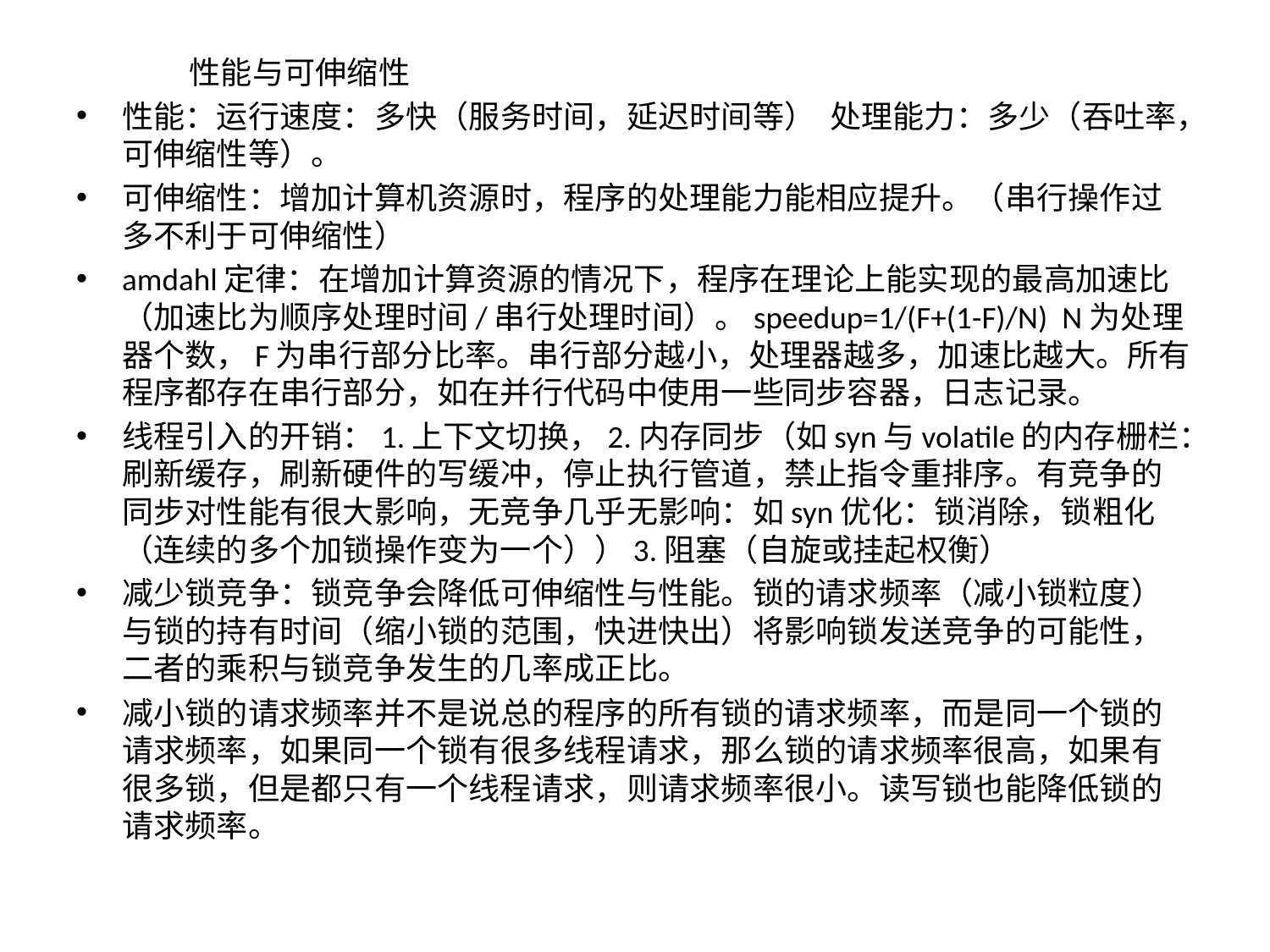

性能与可伸缩性
性能：运行速度：多快（服务时间，延迟时间等）  处理能力：多少（吞吐率，可伸缩性等）。
可伸缩性：增加计算机资源时，程序的处理能力能相应提升。（串行操作过多不利于可伸缩性）
amdahl定律：在增加计算资源的情况下，程序在理论上能实现的最高加速比（加速比为顺序处理时间/串行处理时间）。speedup=1/(F+(1-F)/N)  N为处理器个数，F为串行部分比率。串行部分越小，处理器越多，加速比越大。所有程序都存在串行部分，如在并行代码中使用一些同步容器，日志记录。
线程引入的开销：1.上下文切换，2.内存同步（如syn与volatile的内存栅栏：刷新缓存，刷新硬件的写缓冲，停止执行管道，禁止指令重排序。有竞争的同步对性能有很大影响，无竞争几乎无影响：如syn优化：锁消除，锁粗化（连续的多个加锁操作变为一个））3.阻塞（自旋或挂起权衡）
减少锁竞争：锁竞争会降低可伸缩性与性能。锁的请求频率（减小锁粒度）与锁的持有时间（缩小锁的范围，快进快出）将影响锁发送竞争的可能性，二者的乘积与锁竞争发生的几率成正比。
减小锁的请求频率并不是说总的程序的所有锁的请求频率，而是同一个锁的请求频率，如果同一个锁有很多线程请求，那么锁的请求频率很高，如果有很多锁，但是都只有一个线程请求，则请求频率很小。读写锁也能降低锁的请求频率。